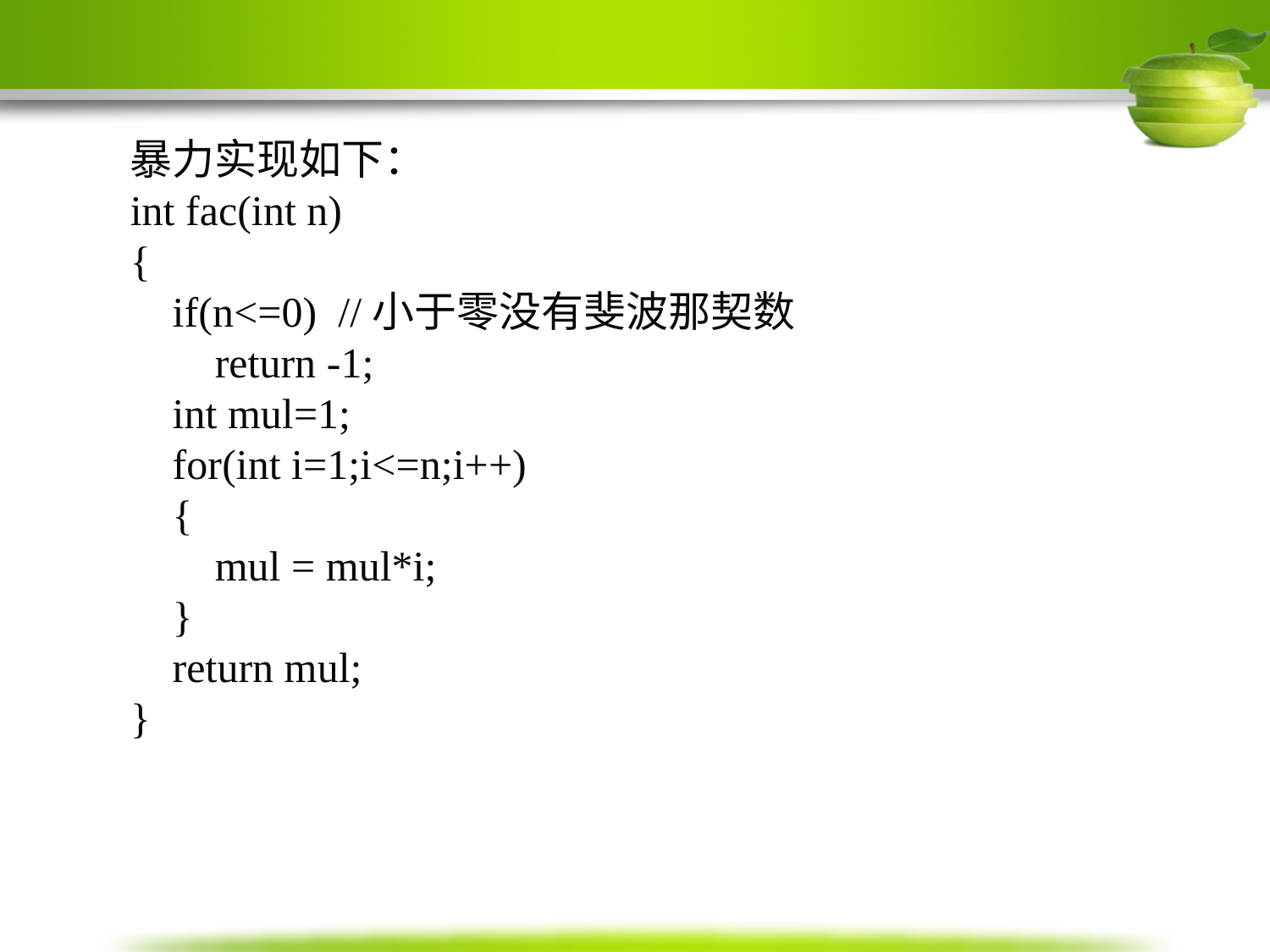

暴力实现如下：
int fac(int n)
{
    if(n<=0)  //小于零没有斐波那契数
        return -1;
    int mul=1;
    for(int i=1;i<=n;i++)
    {
        mul = mul*i;
    }
    return mul;
}